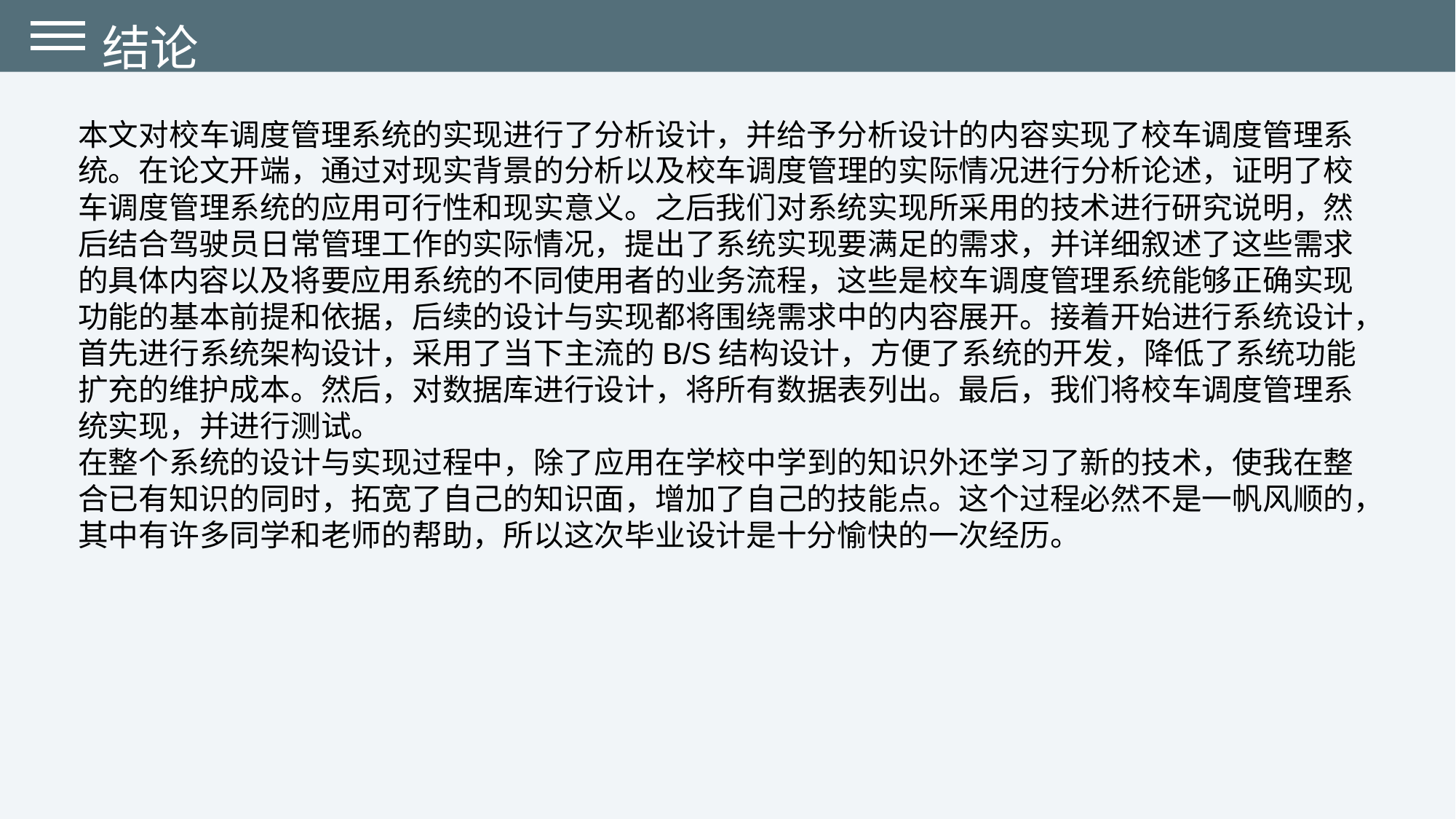

结论
本文对校车调度管理系统的实现进行了分析设计，并给予分析设计的内容实现了校车调度管理系统。在论文开端，通过对现实背景的分析以及校车调度管理的实际情况进行分析论述，证明了校车调度管理系统的应用可行性和现实意义。之后我们对系统实现所采用的技术进行研究说明，然后结合驾驶员日常管理工作的实际情况，提出了系统实现要满足的需求，并详细叙述了这些需求的具体内容以及将要应用系统的不同使用者的业务流程，这些是校车调度管理系统能够正确实现功能的基本前提和依据，后续的设计与实现都将围绕需求中的内容展开。接着开始进行系统设计，首先进行系统架构设计，采用了当下主流的B/S结构设计，方便了系统的开发，降低了系统功能扩充的维护成本。然后，对数据库进行设计，将所有数据表列出。最后，我们将校车调度管理系统实现，并进行测试。
在整个系统的设计与实现过程中，除了应用在学校中学到的知识外还学习了新的技术，使我在整合已有知识的同时，拓宽了自己的知识面，增加了自己的技能点。这个过程必然不是一帆风顺的，其中有许多同学和老师的帮助，所以这次毕业设计是十分愉快的一次经历。